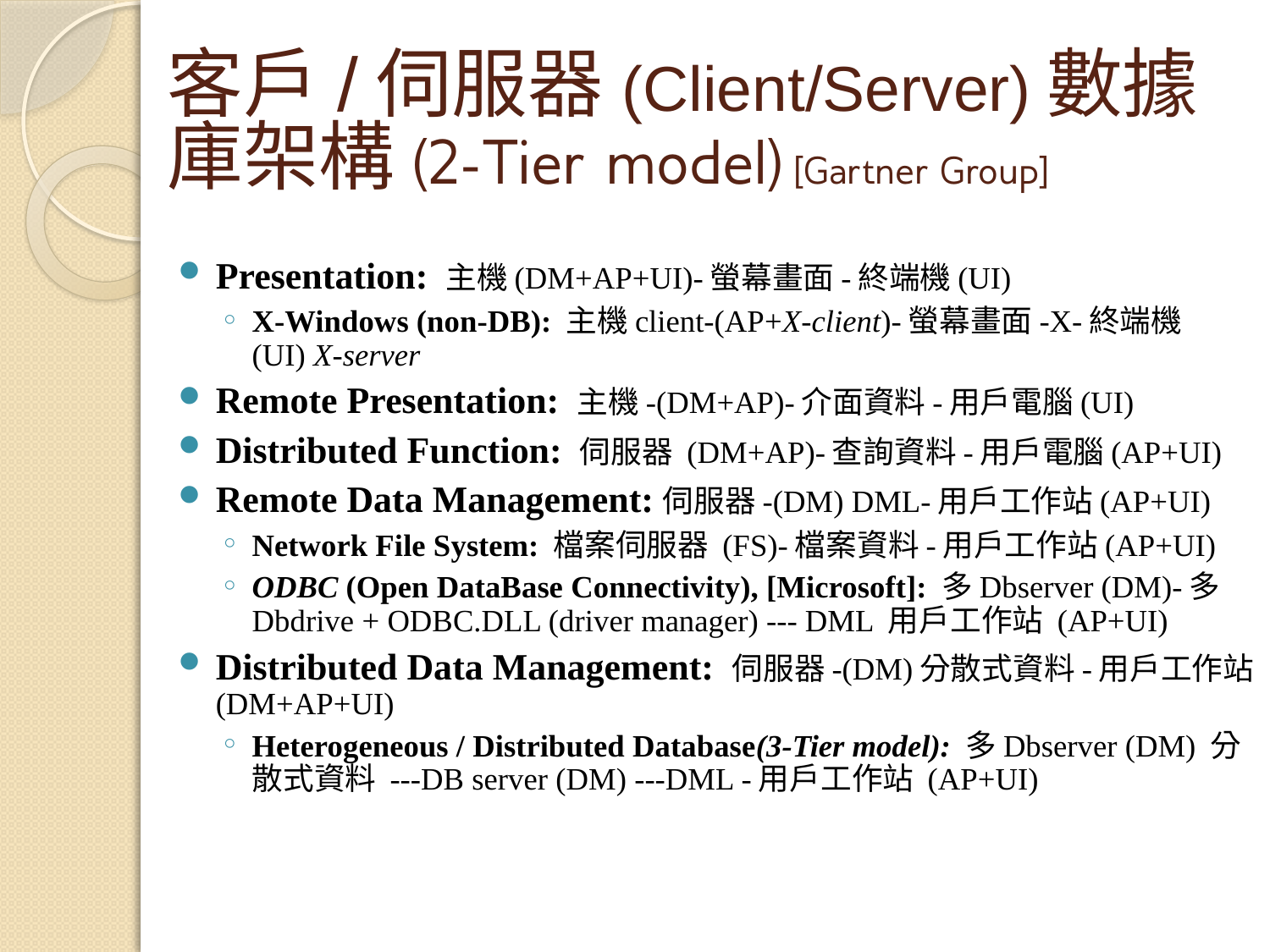

# 客戶/伺服器(Client/Server)數據庫架構(2-Tier model) [Gartner Group]
Presentation: 主機(DM+AP+UI)-螢幕畫面-終端機(UI)
X-Windows (non-DB): 主機client-(AP+X-client)-螢幕畫面-X-終端機
(UI) X-server
Remote Presentation: 主機-(DM+AP)-介面資料-用戶電腦(UI)
Distributed Function: 伺服器 (DM+AP)-查詢資料-用戶電腦(AP+UI)
Remote Data Management:伺服器-(DM) DML-用戶工作站(AP+UI)
Network File System: 檔案伺服器 (FS)-檔案資料-用戶工作站(AP+UI)
ODBC (Open DataBase Connectivity), [Microsoft]: 多Dbserver (DM)-多Dbdrive + ODBC.DLL (driver manager) --- DML 用戶工作站 (AP+UI)
Distributed Data Management: 伺服器-(DM)分散式資料-用戶工作站 (DM+AP+UI)
Heterogeneous / Distributed Database(3-Tier model): 多Dbserver (DM) 分散式資料 ---DB server (DM) ---DML -用戶工作站 (AP+UI)